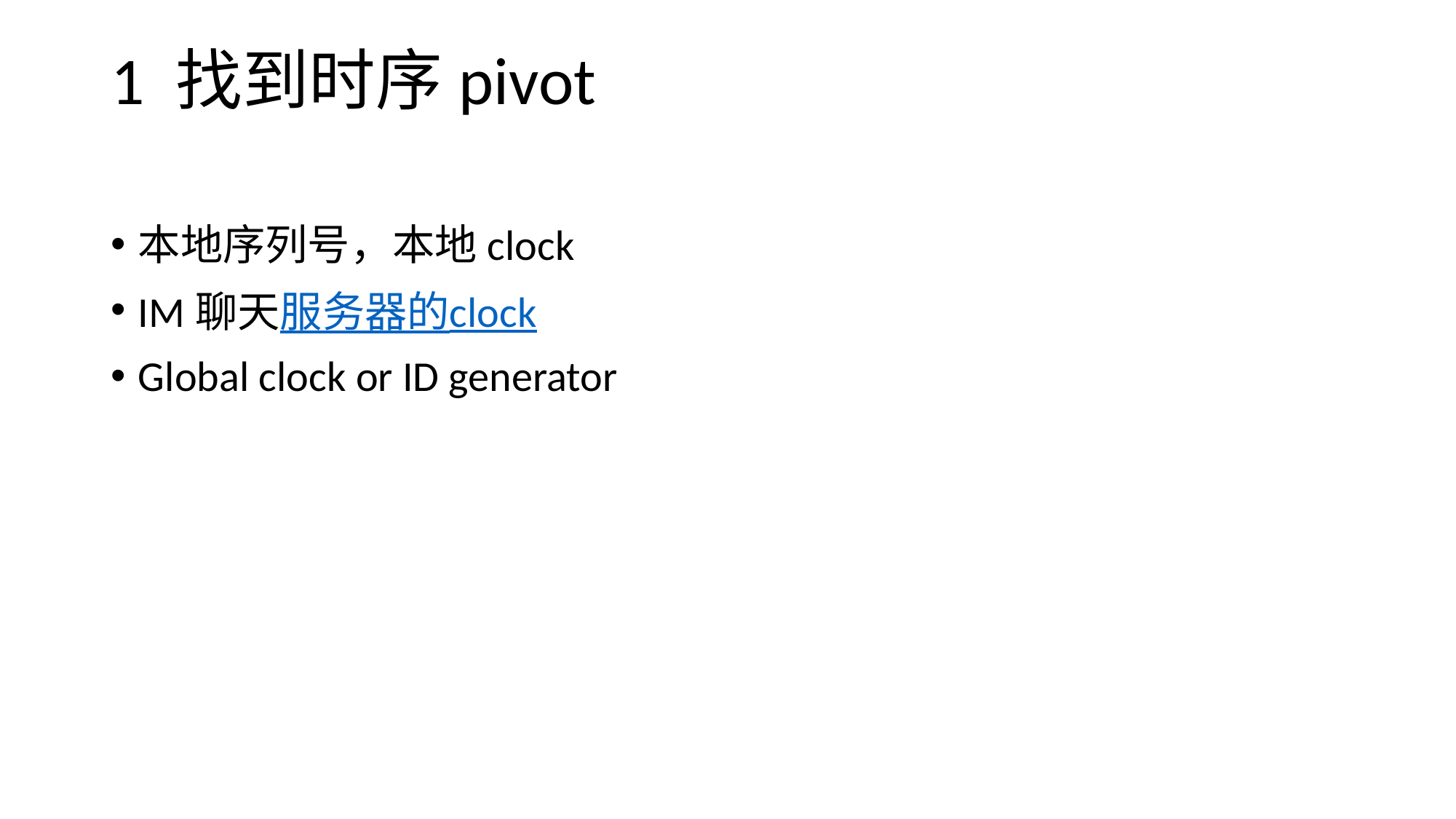

# 1 找到时序pivot
本地序列号，本地clock
IM聊天服务器的clock
Global clock or ID generator